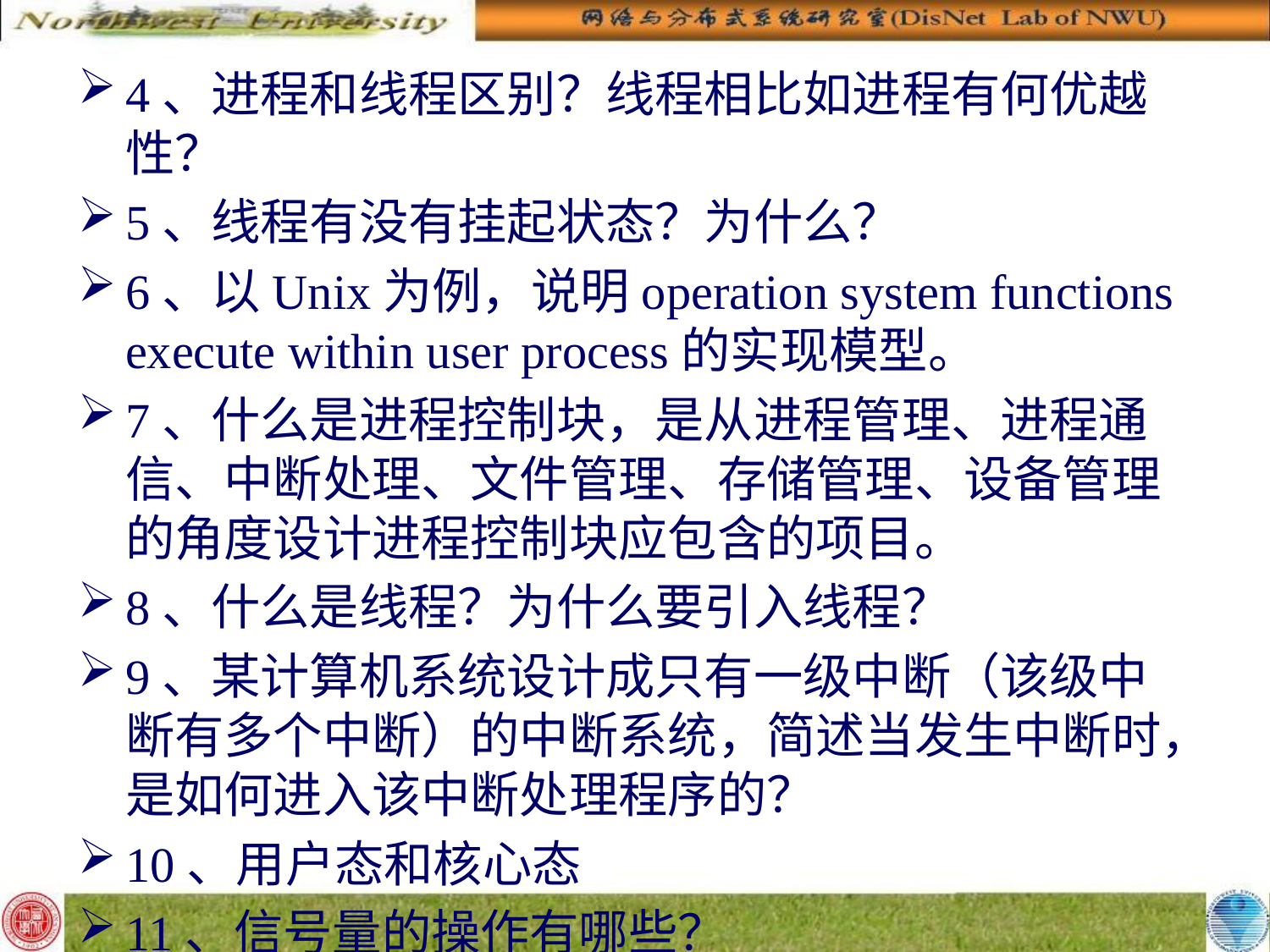

4、进程和线程区别？线程相比如进程有何优越性？
5、线程有没有挂起状态？为什么？
6、以Unix为例，说明operation system functions execute within user process的实现模型。
7、什么是进程控制块，是从进程管理、进程通信、中断处理、文件管理、存储管理、设备管理的角度设计进程控制块应包含的项目。
8、什么是线程？为什么要引入线程？
9、某计算机系统设计成只有一级中断（该级中断有多个中断）的中断系统，简述当发生中断时，是如何进入该中断处理程序的？
10、用户态和核心态
11、信号量的操作有哪些？